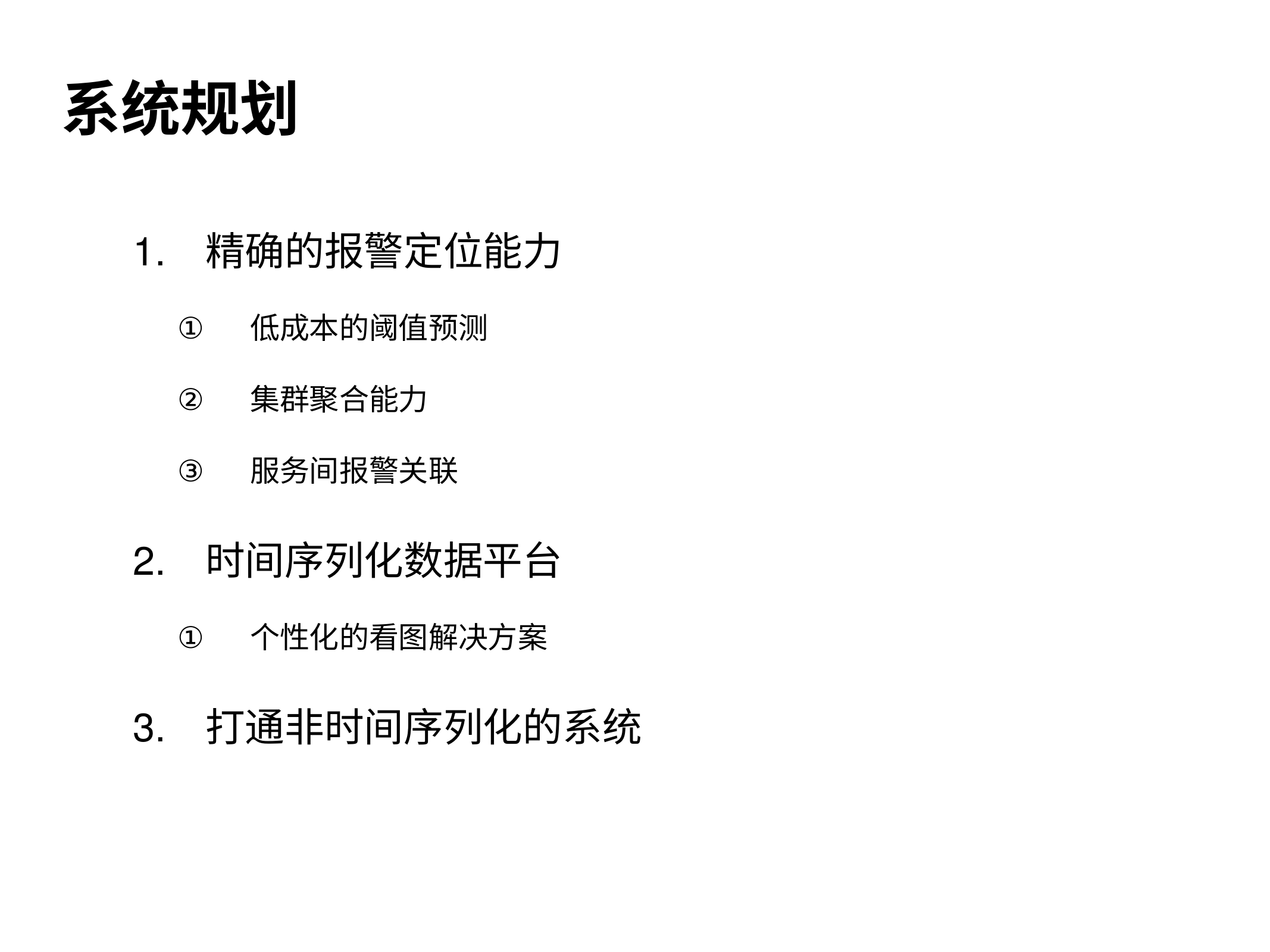

系统规划
精确的报警定位能力
低成本的阈值预测
集群聚合能力
服务间报警关联
时间序列化数据平台
个性化的看图解决方案
打通非时间序列化的系统